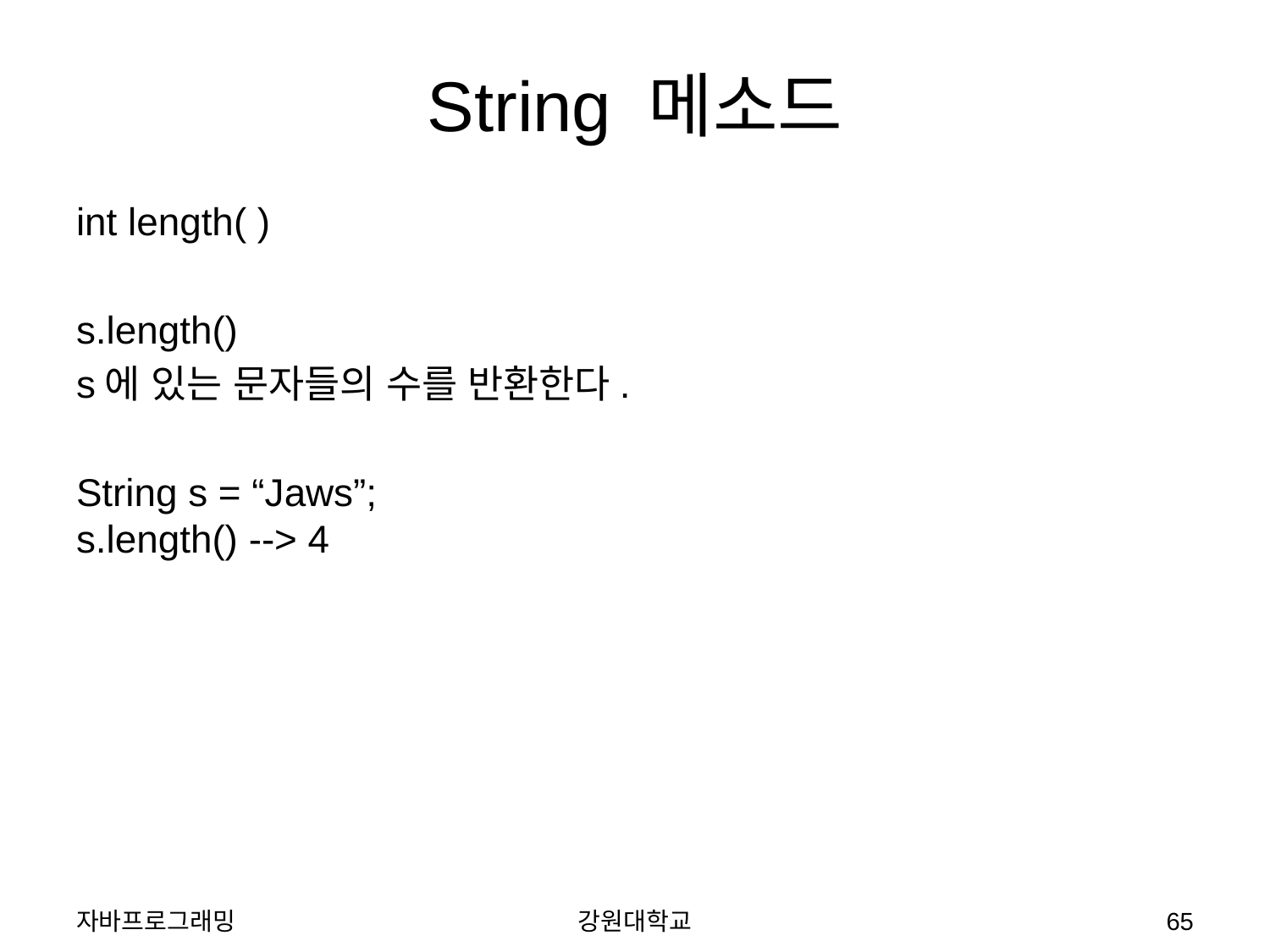

# String 메소드
int length( )

s.length()
s에 있는 문자들의 수를 반환한다.

String s = “Jaws”;
s.length() --> 4

자바프로그래밍
강원대학교
65